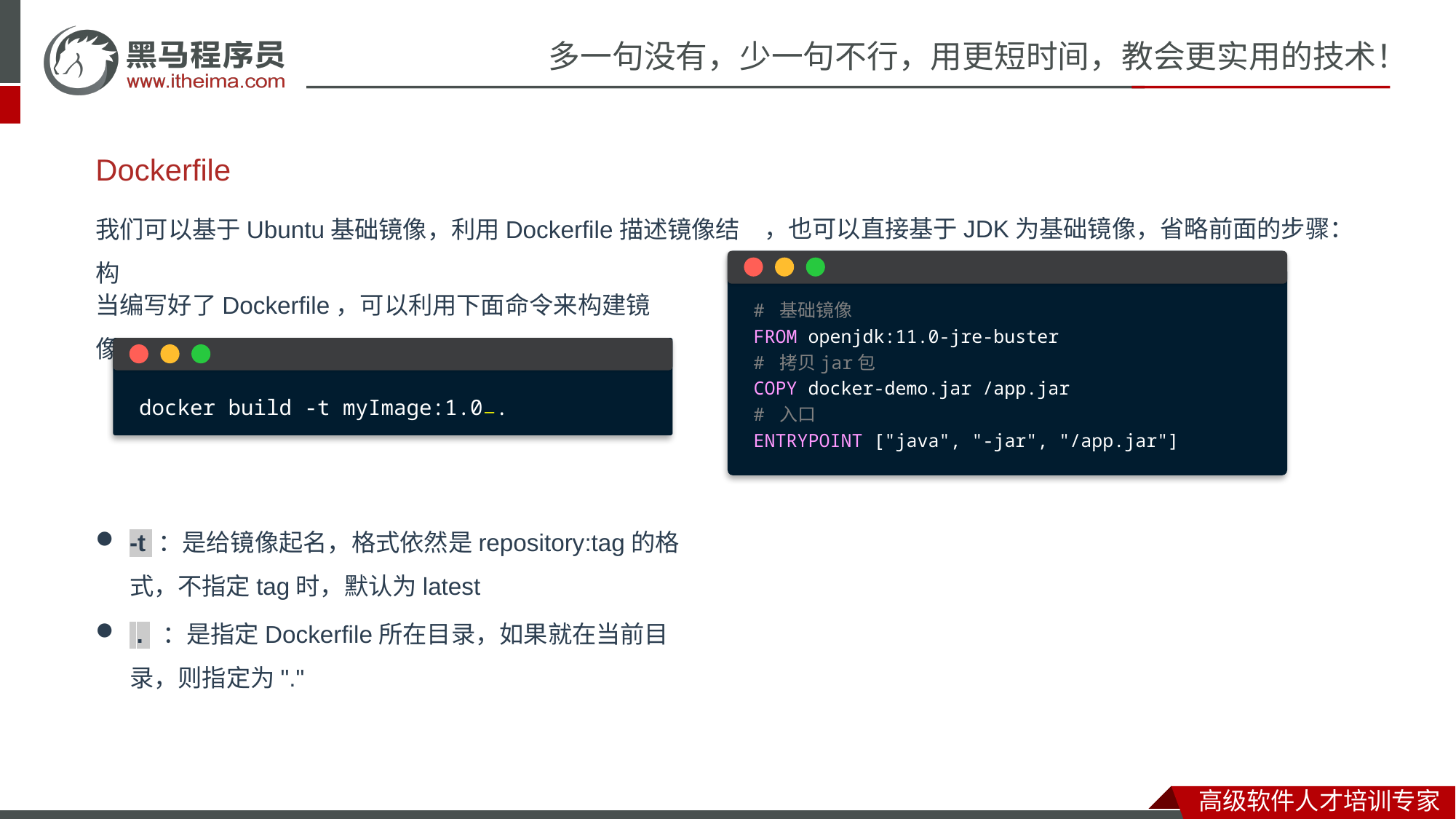

# Dockerfile
，也可以直接基于JDK为基础镜像，省略前面的步骤：
我们可以基于Ubuntu基础镜像，利用Dockerfile描述镜像结构

# 基础镜像
FROM openjdk:11.0-jre-buster
# 拷贝jar包
COPY docker-demo.jar /app.jar
# 入口
ENTRYPOINT ["java", "-jar", "/app.jar"]
当编写好了Dockerfile，可以利用下面命令来构建镜像：

-t ：是给镜像起名，格式依然是repository:tag的格式，不指定tag时，默认为latest
 .  ：是指定Dockerfile所在目录，如果就在当前目录，则指定为"."

docker build -t myImage:1.0 .
_